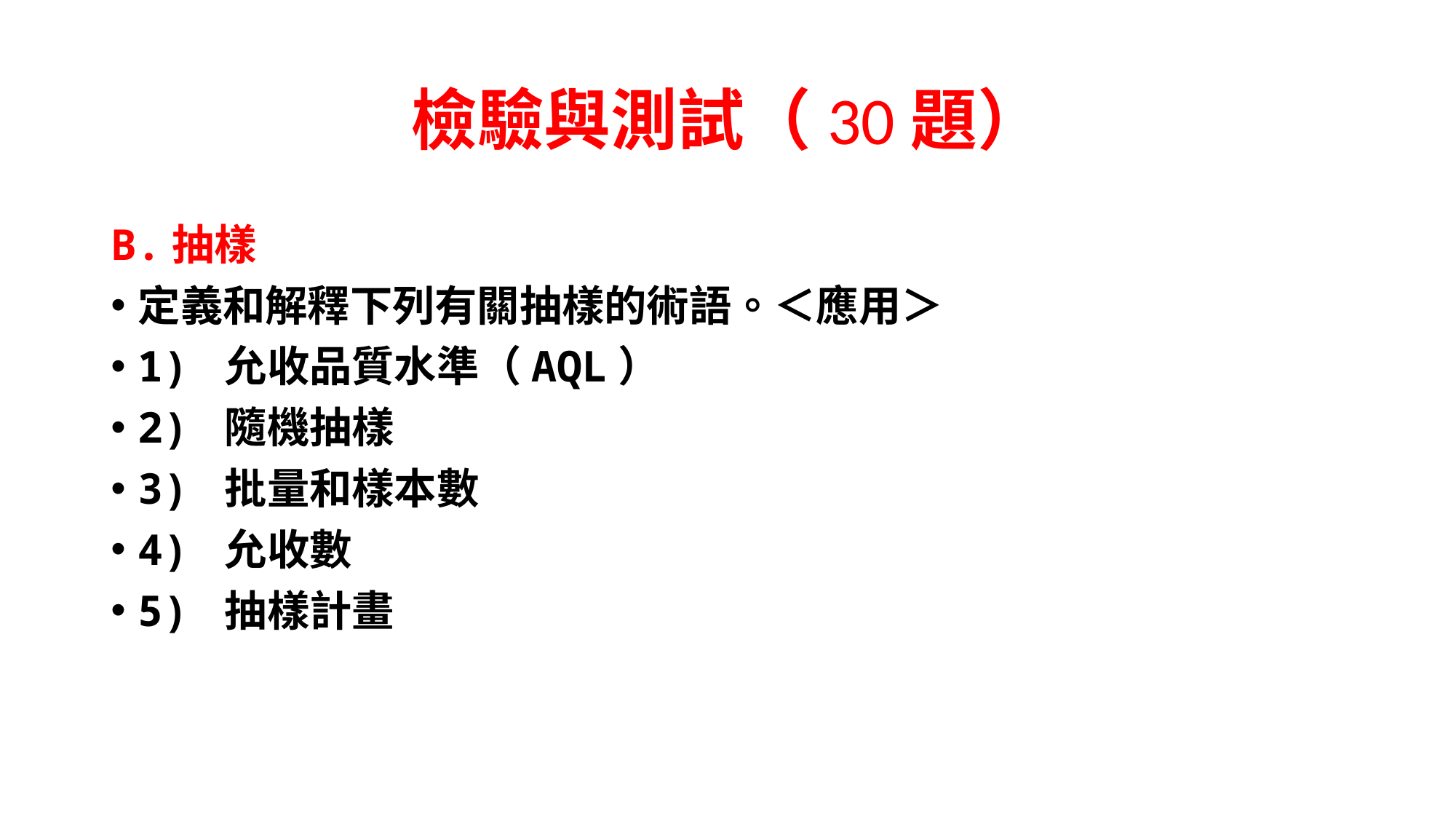

# 檢驗與測試（30題）
B.抽樣
定義和解釋下列有關抽樣的術語。＜應用＞
1) 允收品質水準（AQL）
2) 隨機抽樣
3) 批量和樣本數
4) 允收數
5) 抽樣計畫